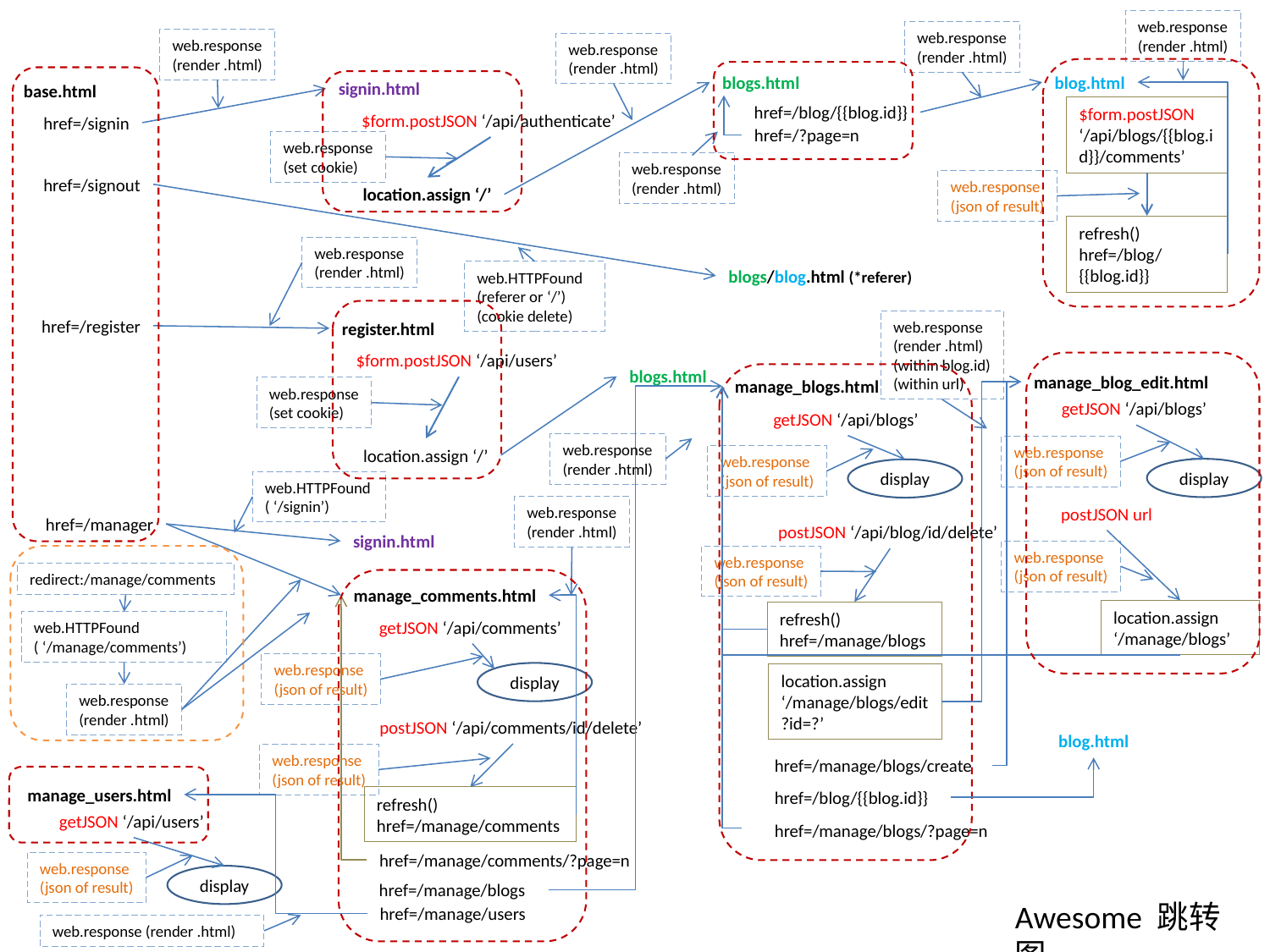

web.response
(render .html)
web.response
(render .html)
web.response
(render .html)
web.response
(render .html)

blogs.html
blog.html

signin.html
base.html
href=/blog/{{blog.id}}
$form.postJSON ‘/api/blogs/{{blog.id}}/comments’
$form.postJSON ‘/api/authenticate’
href=/signin
href=/?page=n
web.response
(set cookie)
web.response
(render .html)
href=/signout
web.response
(json of result)
location.assign ‘/’
refresh()
href=/blog/{{blog.id}}
web.response
(render .html)
blogs/blog.html (*referer)
web.HTTPFound
(referer or ‘/’)
(cookie delete)

href=/register
web.response
(render .html)
(within blog.id)
(within url)
register.html
$form.postJSON ‘/api/users’

blogs.html

manage_blog_edit.html
manage_blogs.html
web.response
(set cookie)
getJSON ‘/api/blogs’
getJSON ‘/api/blogs’
web.response
(render .html)
web.response
(json of result)
location.assign ‘/’
web.response
(json of result)
display
display
web.HTTPFound
( ‘/signin’)
web.response
(render .html)
postJSON url
href=/manager
postJSON ‘/api/blog/id/delete’
signin.html
web.response
(json of result)

web.response
(json of result)
redirect:/manage/comments

manage_comments.html
location.assign ‘/manage/blogs’
refresh()
href=/manage/blogs
getJSON ‘/api/comments’
web.HTTPFound
( ‘/manage/comments’)
web.response
(json of result)
display
location.assign ‘/manage/blogs/edit?id=?’
web.response
(render .html)
postJSON ‘/api/comments/id/delete’
blog.html
web.response
(json of result)
href=/manage/blogs/create

manage_users.html
href=/blog/{{blog.id}}
refresh()
href=/manage/comments
getJSON ‘/api/users’
href=/manage/blogs/?page=n
href=/manage/comments/?page=n
web.response
(json of result)
display
href=/manage/blogs
Awesome 跳转图
href=/manage/users
web.response (render .html)